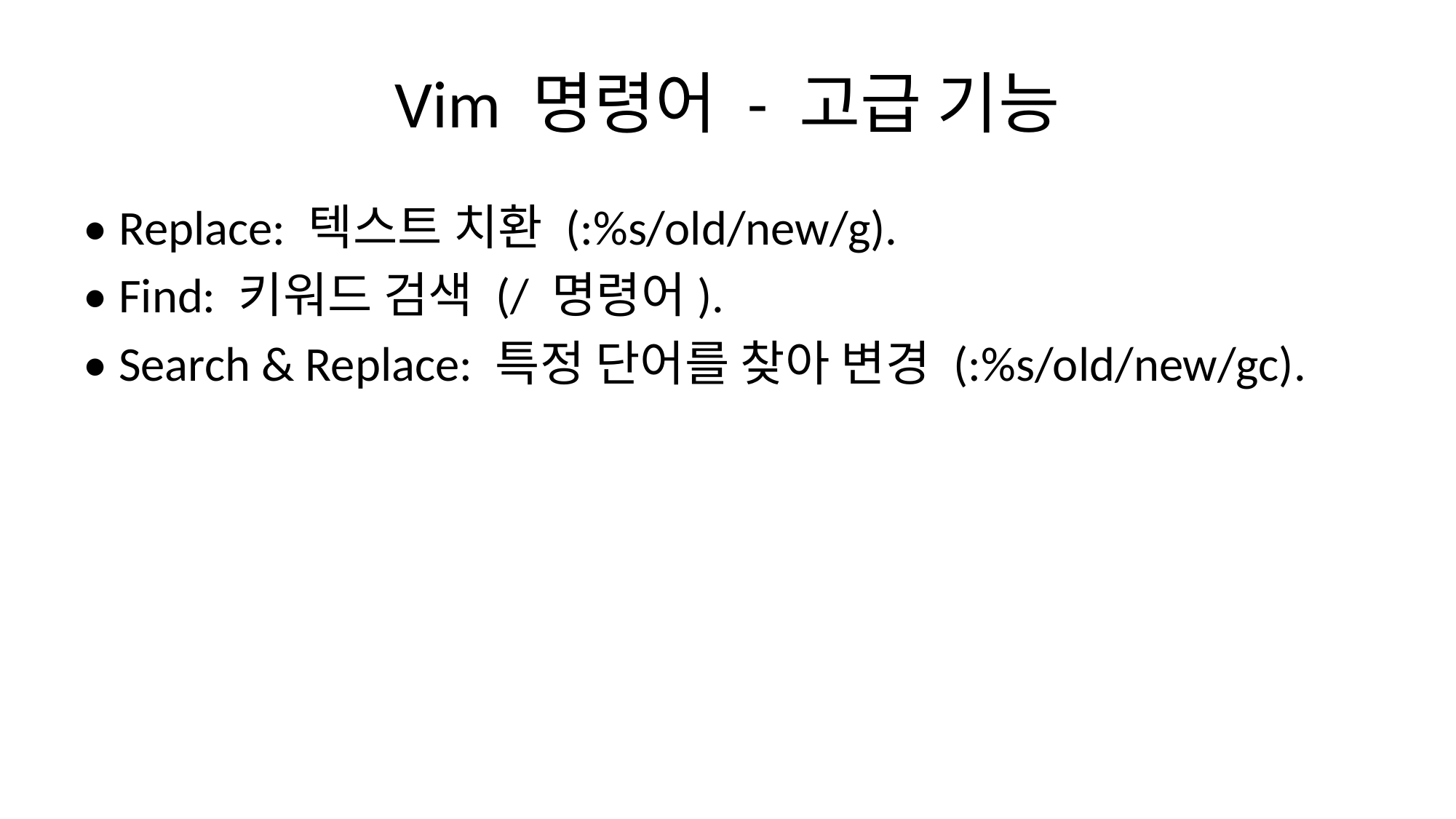

# Vim 명령어 - 고급 기능
• Replace: 텍스트 치환 (:%s/old/new/g).
• Find: 키워드 검색 (/ 명령어).
• Search & Replace: 특정 단어를 찾아 변경 (:%s/old/new/gc).